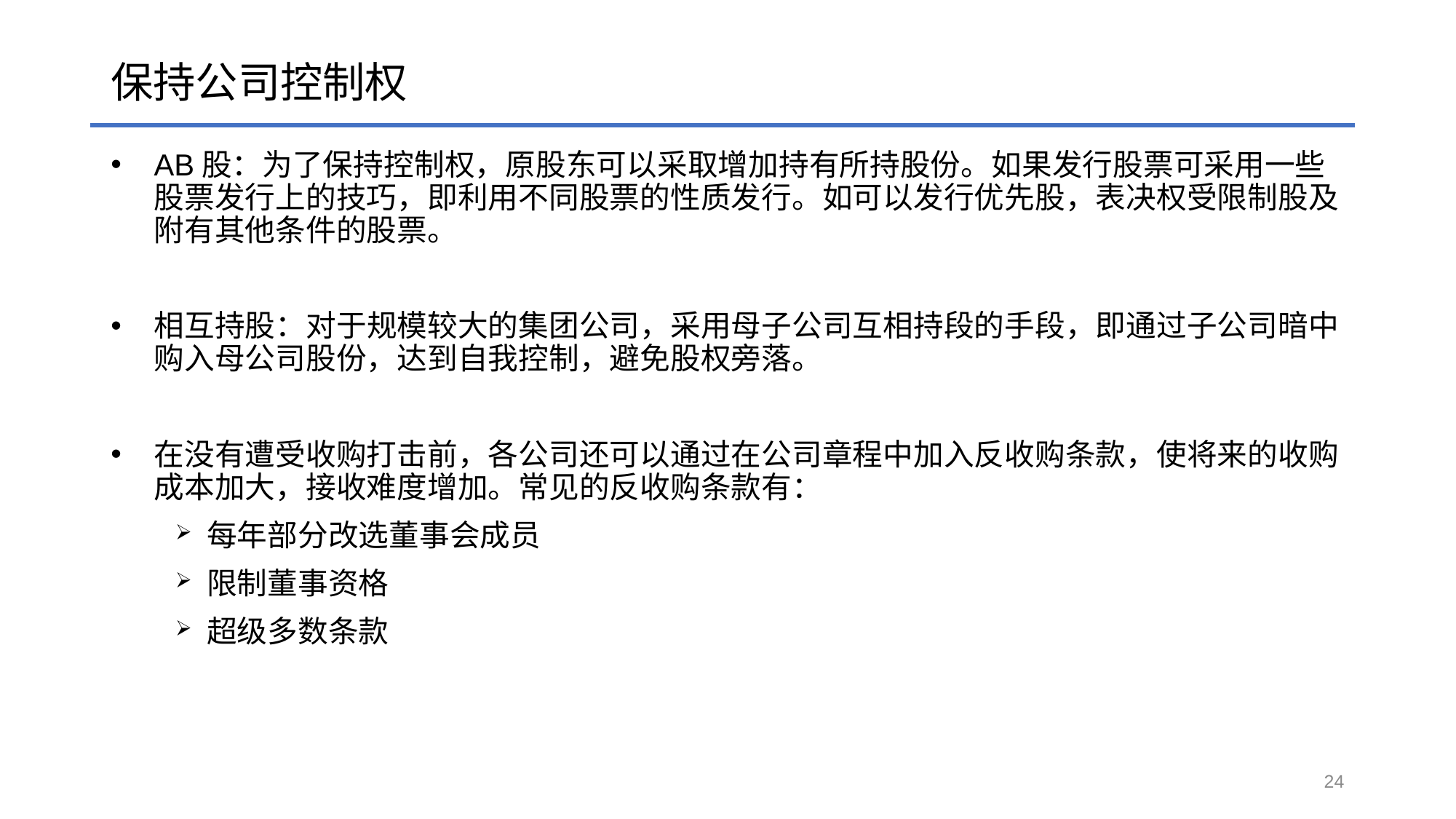

# 保持公司控制权
AB股：为了保持控制权，原股东可以采取增加持有所持股份。如果发行股票可采用一些股票发行上的技巧，即利用不同股票的性质发行。如可以发行优先股，表决权受限制股及附有其他条件的股票。

相互持股：对于规模较大的集团公司，采用母子公司互相持段的手段，即通过子公司暗中购入母公司股份，达到自我控制，避免股权旁落。

在没有遭受收购打击前，各公司还可以通过在公司章程中加入反收购条款，使将来的收购成本加大，接收难度增加。常见的反收购条款有：
每年部分改选董事会成员
限制董事资格
超级多数条款
24